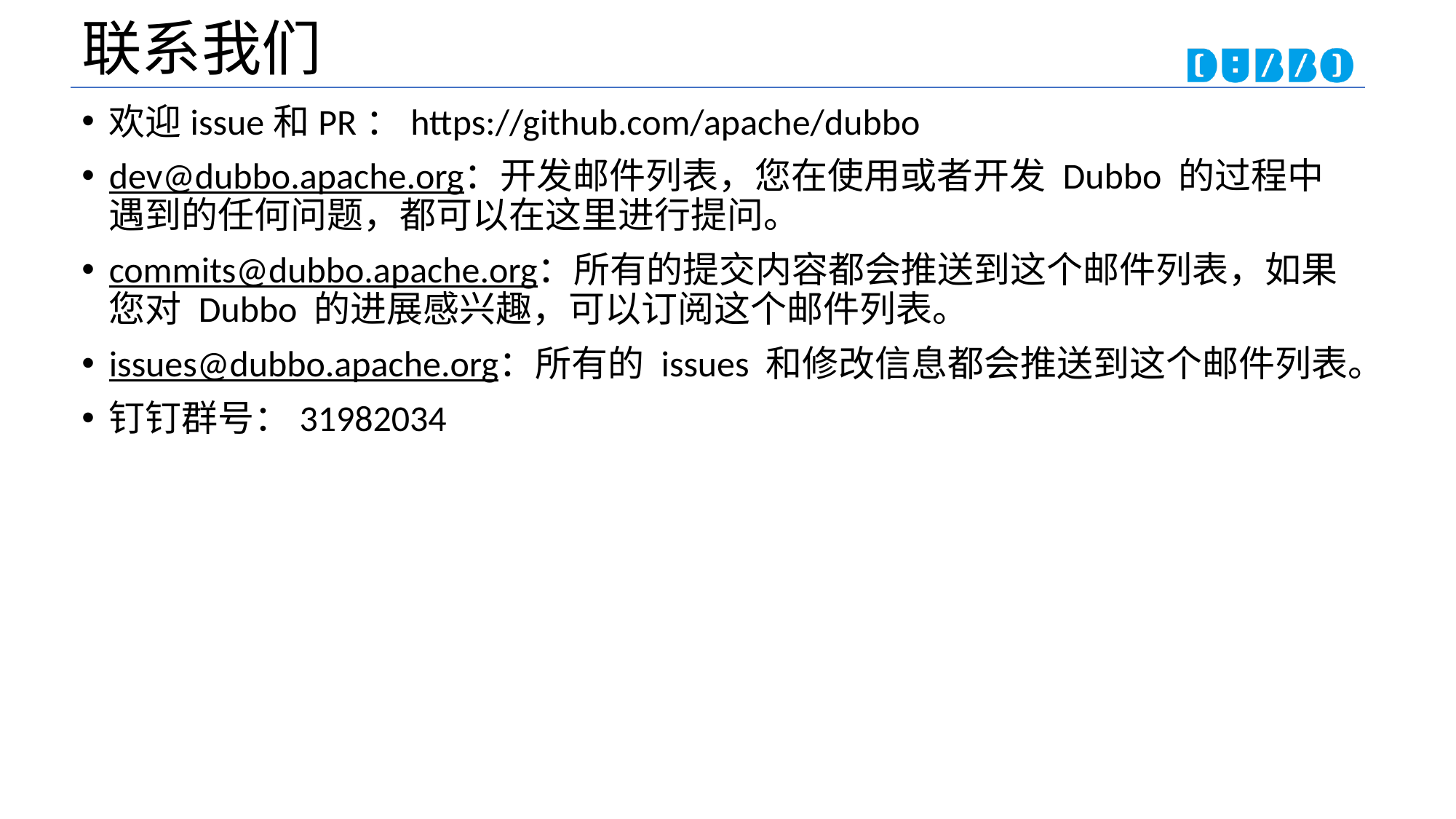

# 联系我们
欢迎issue和PR：https://github.com/apache/dubbo
dev@dubbo.apache.org：开发邮件列表，您在使用或者开发 Dubbo 的过程中遇到的任何问题，都可以在这里进行提问。
commits@dubbo.apache.org：所有的提交内容都会推送到这个邮件列表，如果您对 Dubbo 的进展感兴趣，可以订阅这个邮件列表。
issues@dubbo.apache.org：所有的 issues 和修改信息都会推送到这个邮件列表。
钉钉群号：31982034